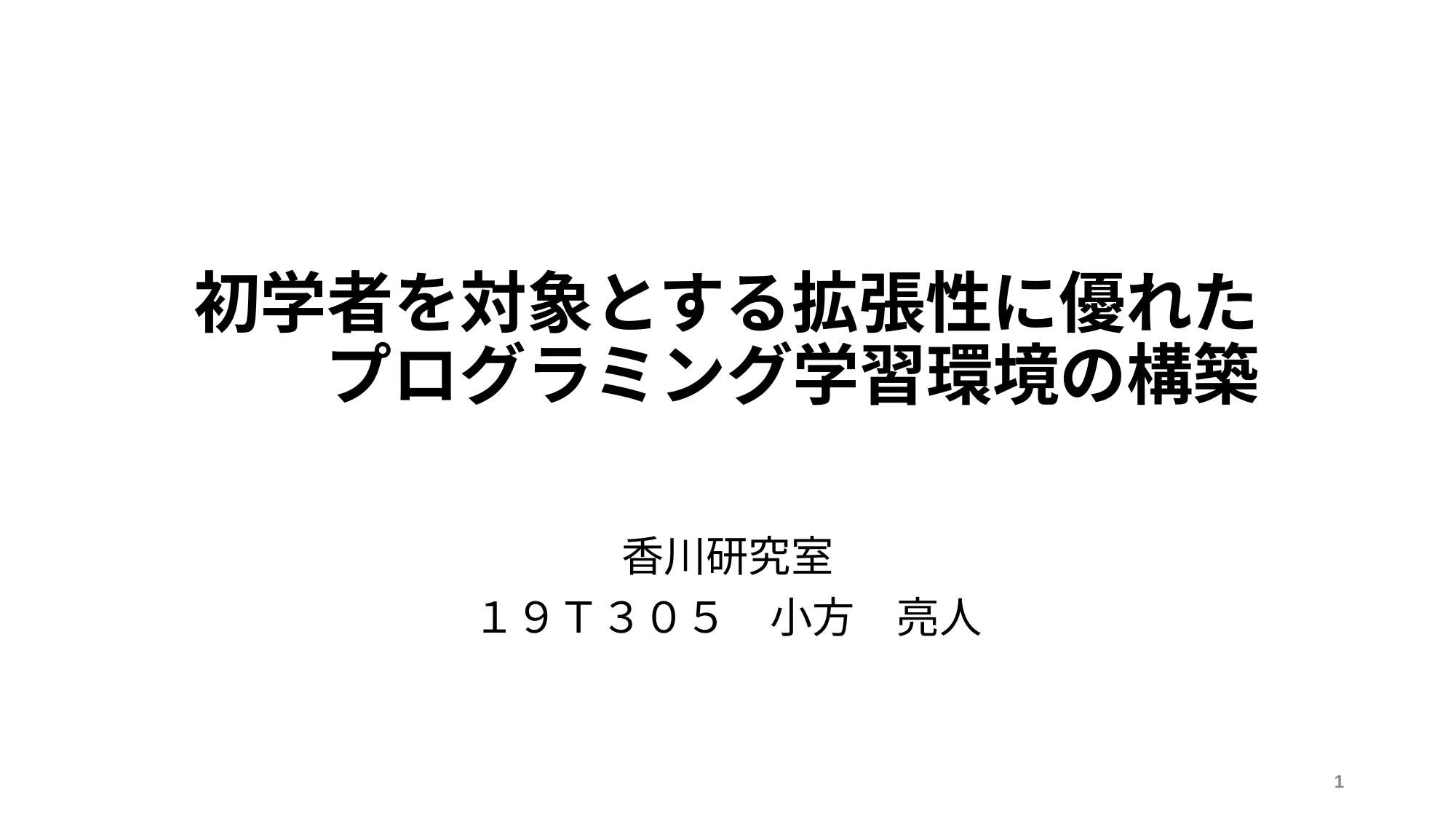

# 初学者を対象とする拡張性に優れた　　プログラミング学習環境の構築
香川研究室
１９Ｔ３０５　小方　亮人
1